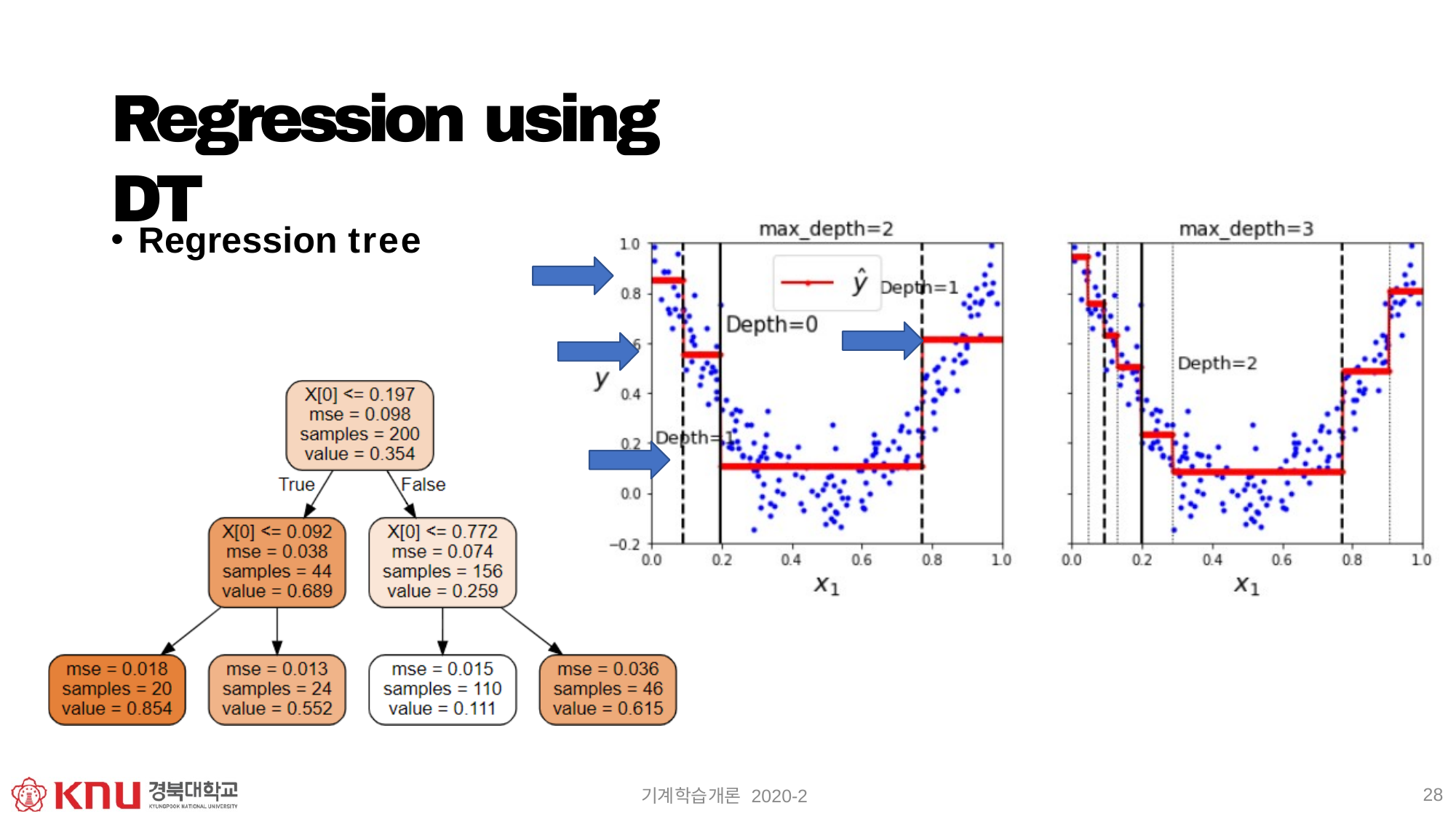

# Regression using DT

Regression tree
28
기계학습개론 2020-2